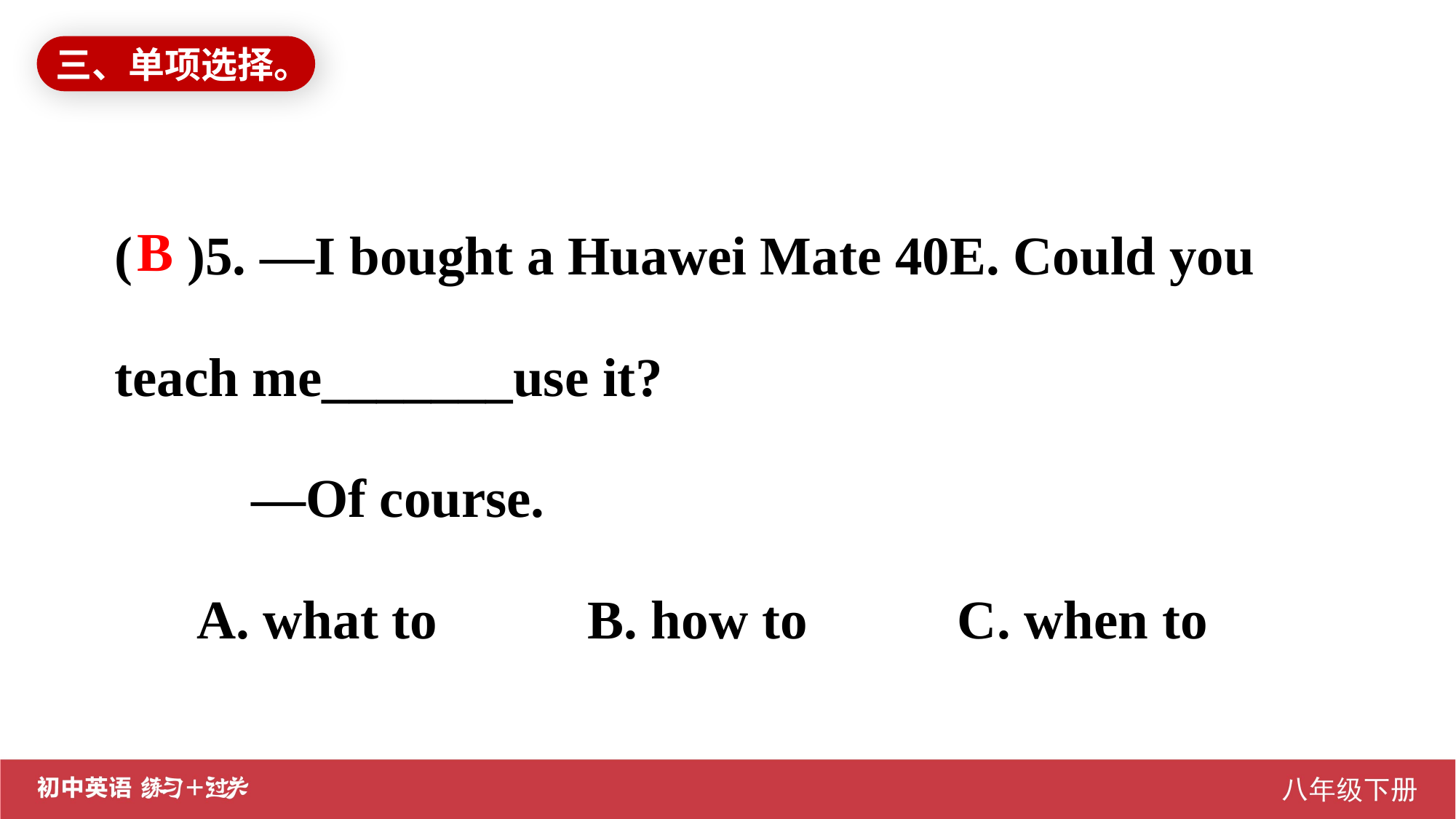

三、单项选择。
(    )5. —I bought a Huawei Mate 40E. Could you teach me_______use it?
          —Of course.
      A. what to           B. how to           C. when to
B